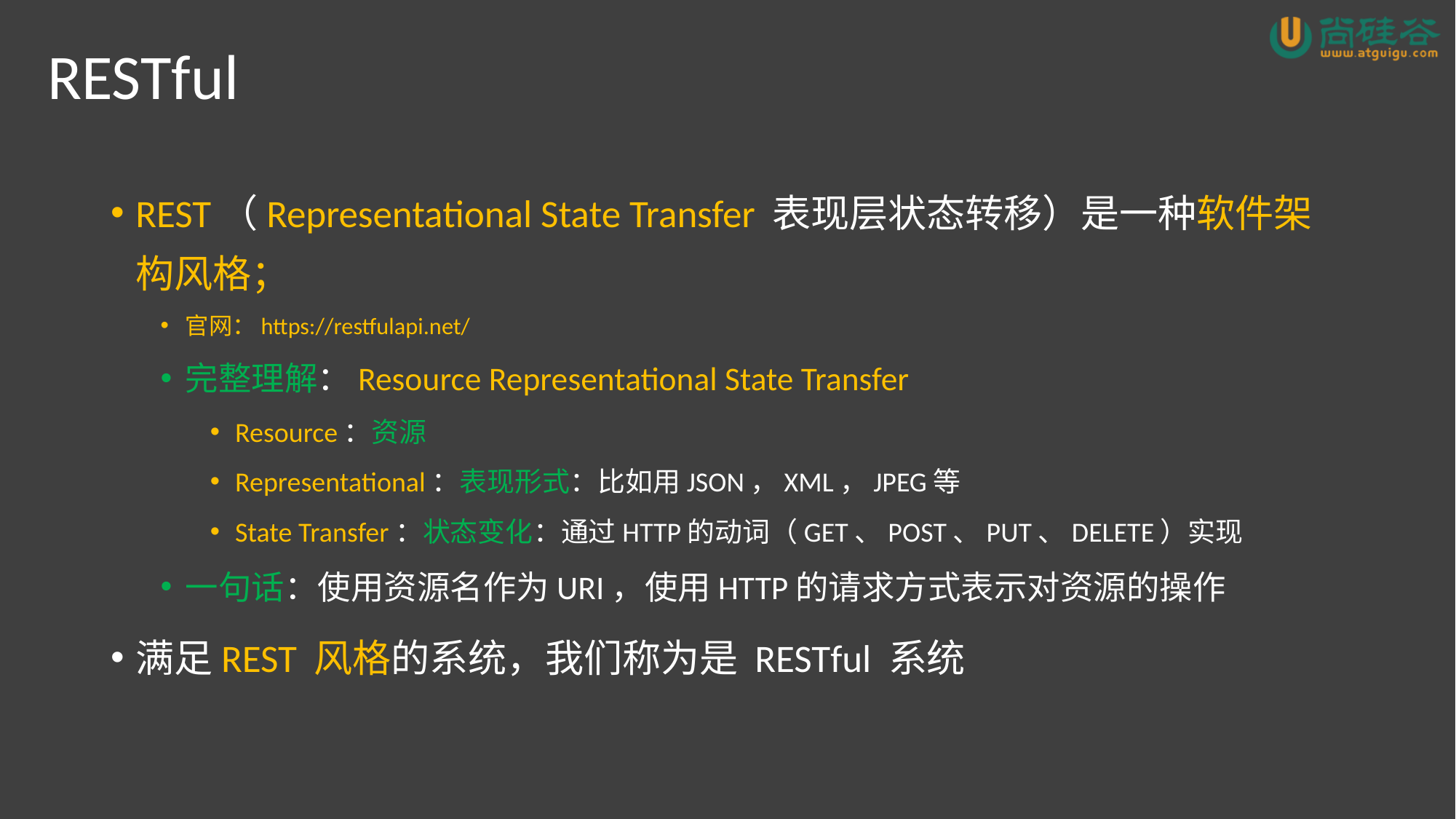

# RESTful
REST（Representational State Transfer 表现层状态转移）是一种软件架构风格；
官网：https://restfulapi.net/
完整理解：Resource Representational State Transfer
Resource：资源
Representational：表现形式：比如用JSON，XML，JPEG等
State Transfer：状态变化：通过HTTP的动词（GET、POST、PUT、DELETE）实现
一句话：使用资源名作为URI，使用HTTP的请求方式表示对资源的操作
满足REST 风格的系统，我们称为是 RESTful 系统